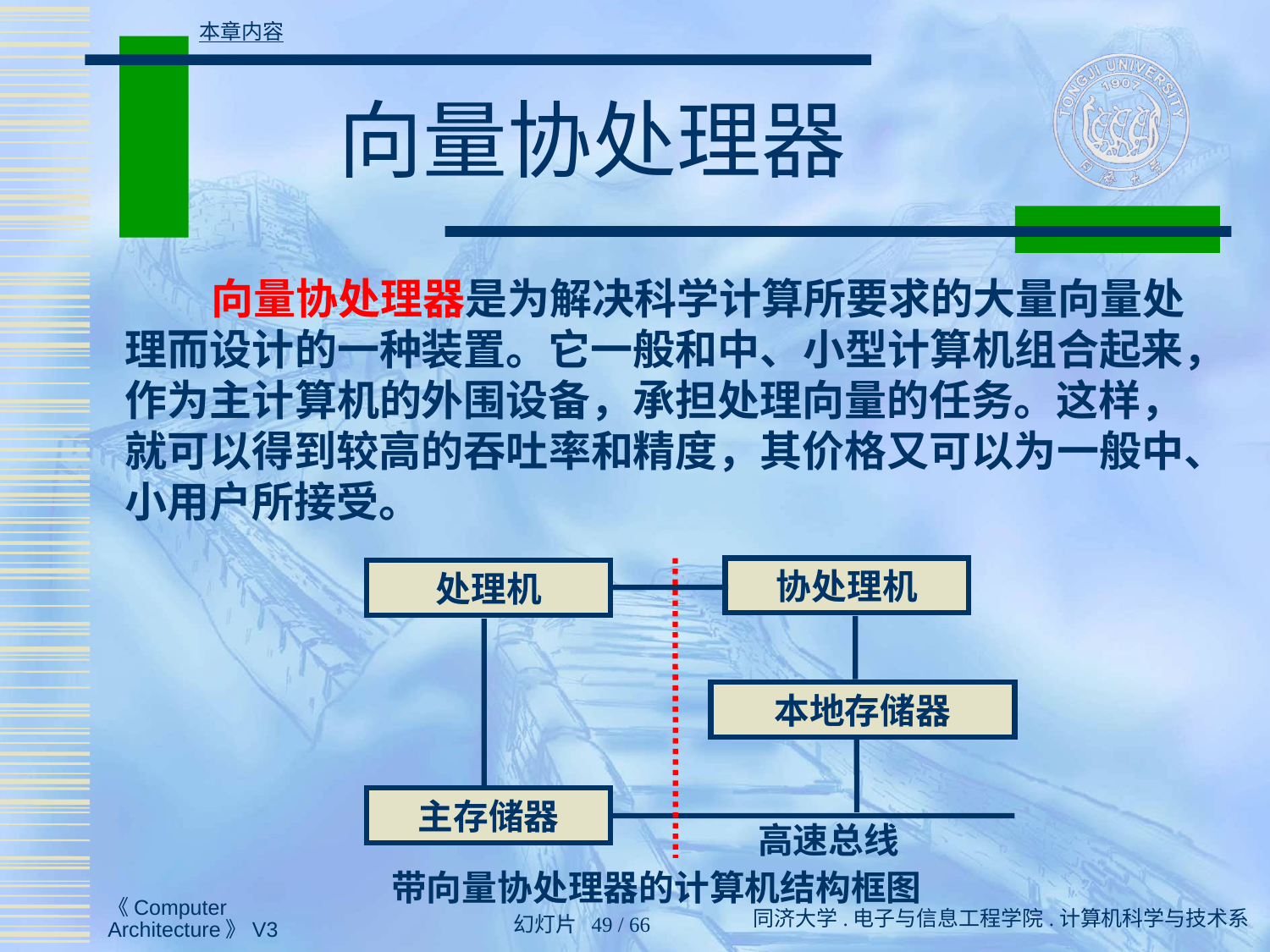

本章内容
# 向量协处理器
        向量协处理器是为解决科学计算所要求的大量向量处理而设计的一种装置。它一般和中、小型计算机组合起来，作为主计算机的外围设备，承担处理向量的任务。这样，就可以得到较高的吞吐率和精度，其价格又可以为一般中、小用户所接受。

协处理机
处理机

本地存储器

主存储器
高速总线

带向量协处理器的计算机结构框图